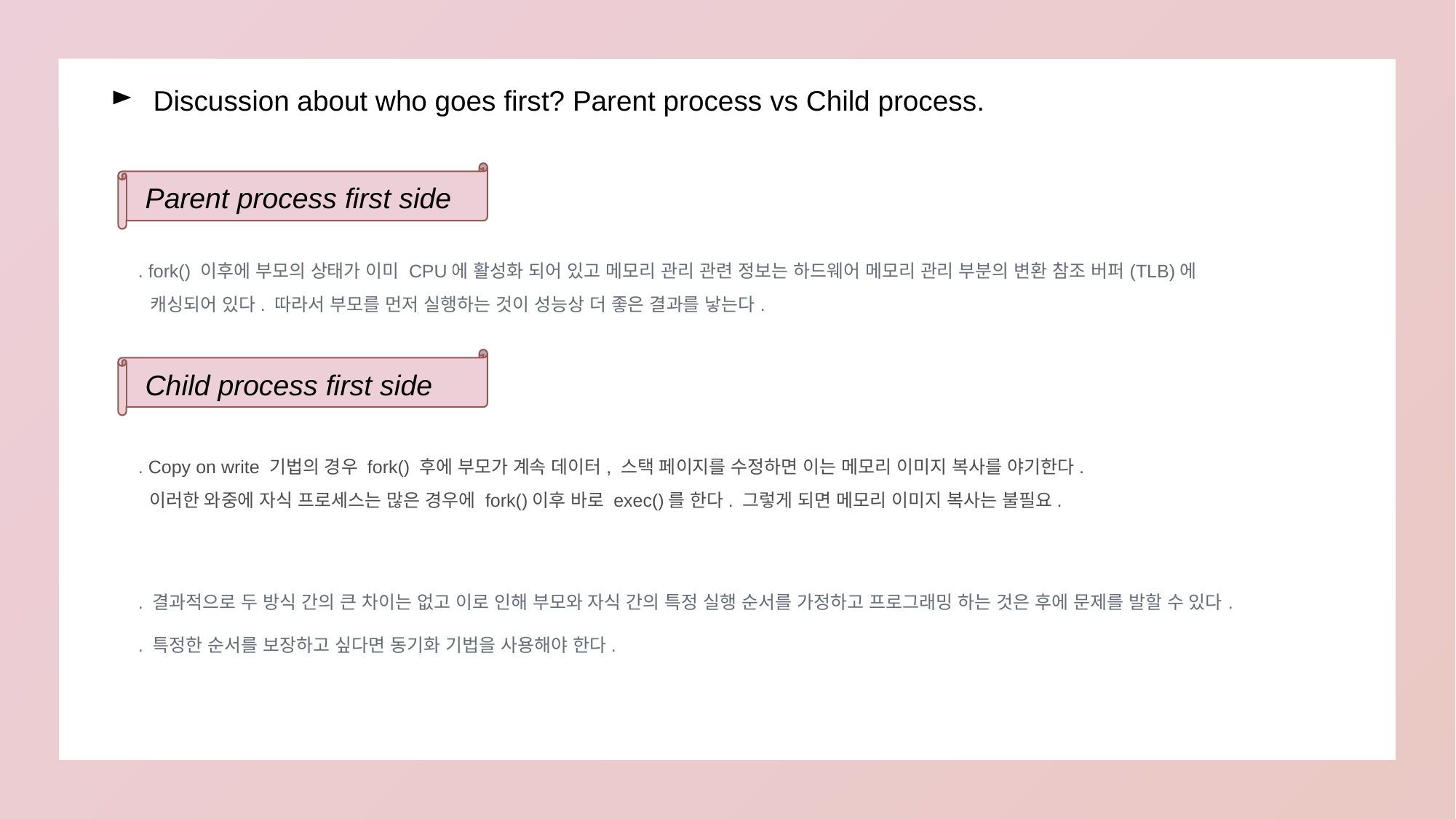

# Discussion about who goes first? Parent process vs Child process.

Parent process first side
. fork() 이후에 부모의 상태가 이미 CPU에 활성화 되어 있고 메모리 관리 관련 정보는 하드웨어 메모리 관리 부분의 변환 참조 버퍼(TLB)에
  캐싱되어 있다. 따라서 부모를 먼저 실행하는 것이 성능상 더 좋은 결과를 낳는다.

Child process first side
. Copy on write 기법의 경우 fork() 후에 부모가 계속 데이터, 스택 페이지를 수정하면 이는 메모리 이미지 복사를 야기한다.
이러한 와중에 자식 프로세스는 많은 경우에 fork()이후 바로 exec()를 한다. 그렇게 되면 메모리 이미지 복사는 불필요.
. 결과적으로 두 방식 간의 큰 차이는 없고 이로 인해 부모와 자식 간의 특정 실행 순서를 가정하고 프로그래밍 하는 것은 후에 문제를 발할 수 있다.
. 특정한 순서를 보장하고 싶다면 동기화 기법을 사용해야 한다.